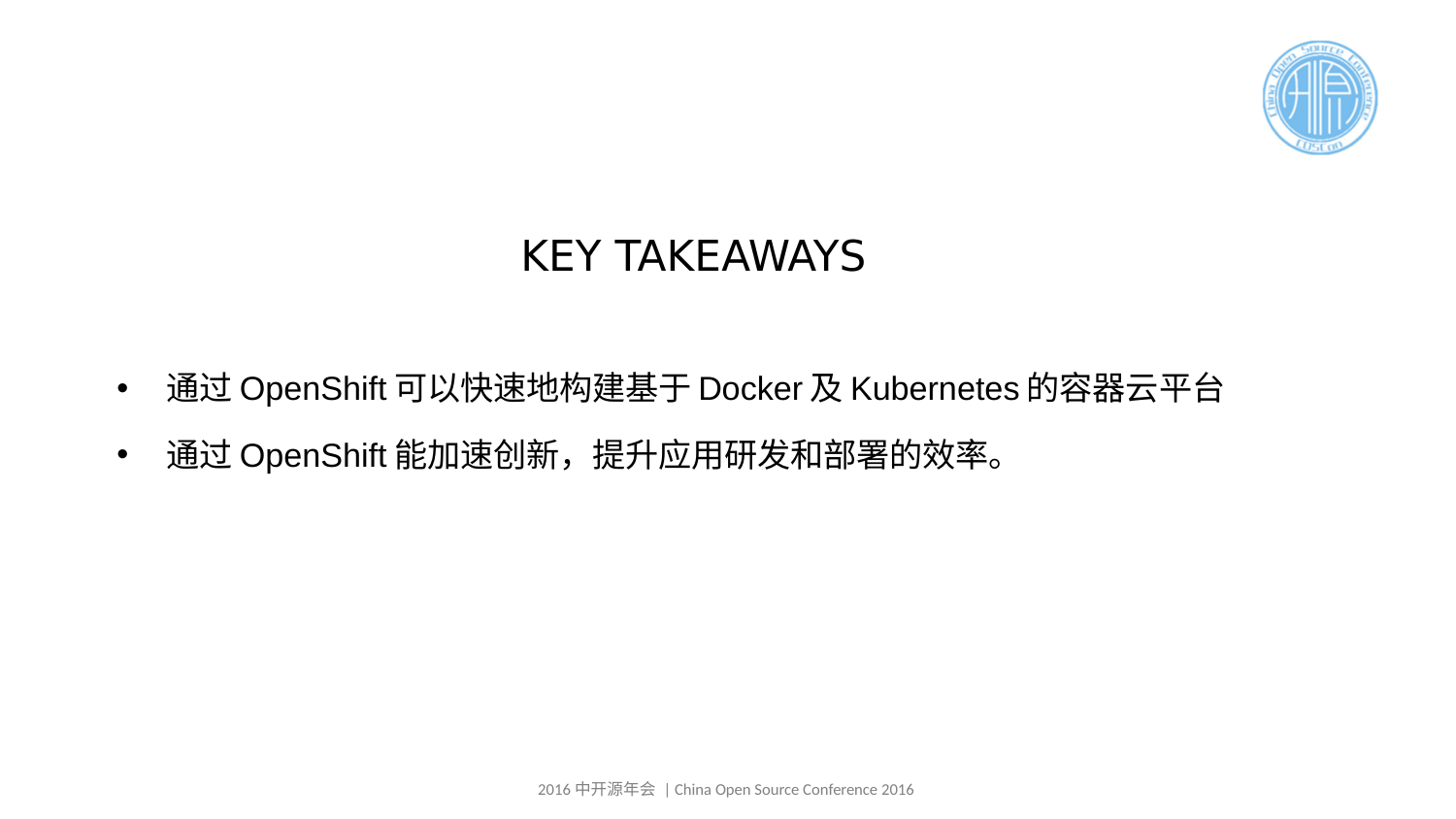

KEY TAKEAWAYS
通过OpenShift可以快速地构建基于Docker及Kubernetes的容器云平台
通过OpenShift能加速创新，提升应用研发和部署的效率。